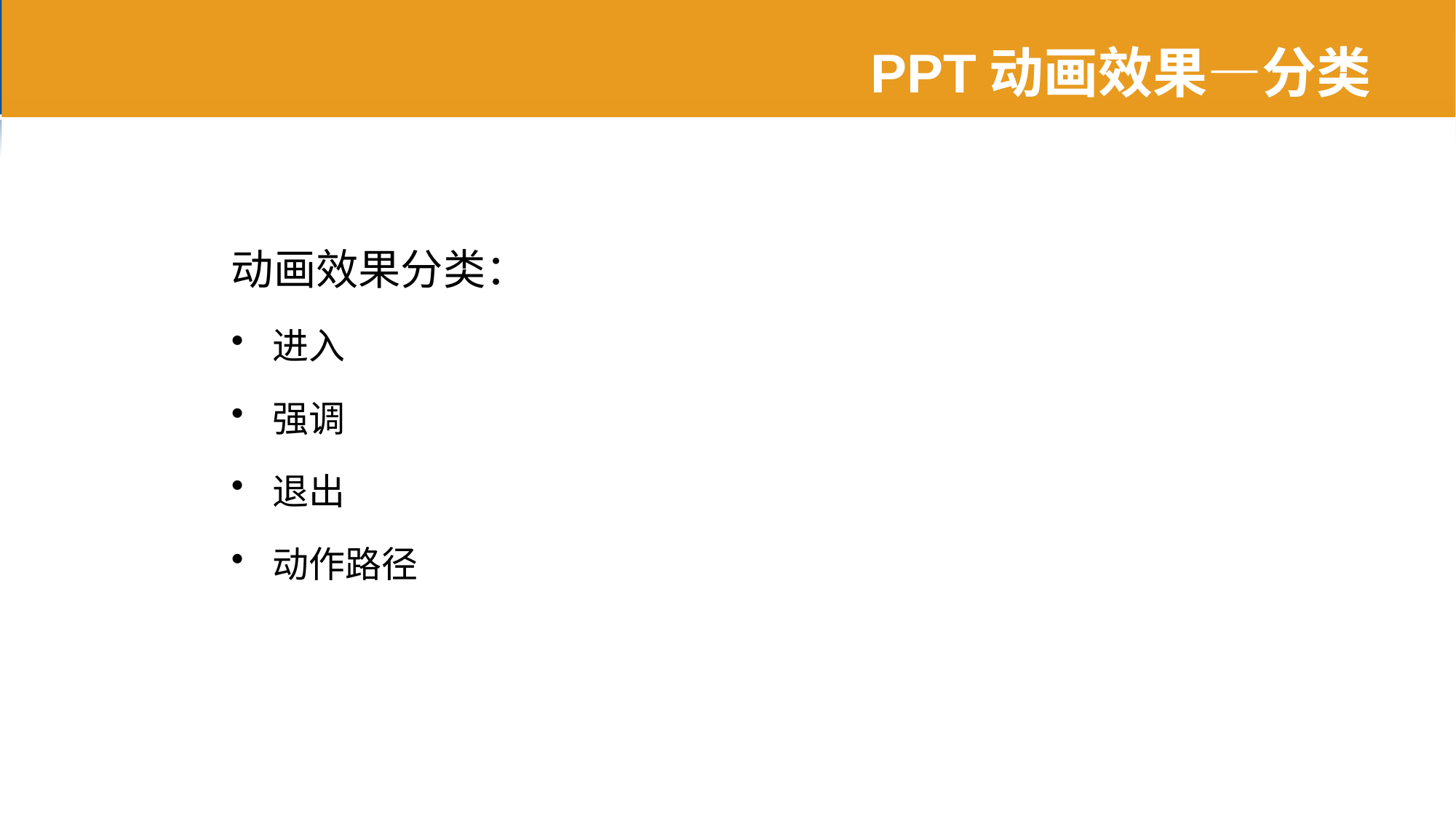

# PPT动画效果—分类
动画效果分类：
进入
强调
退出
动作路径